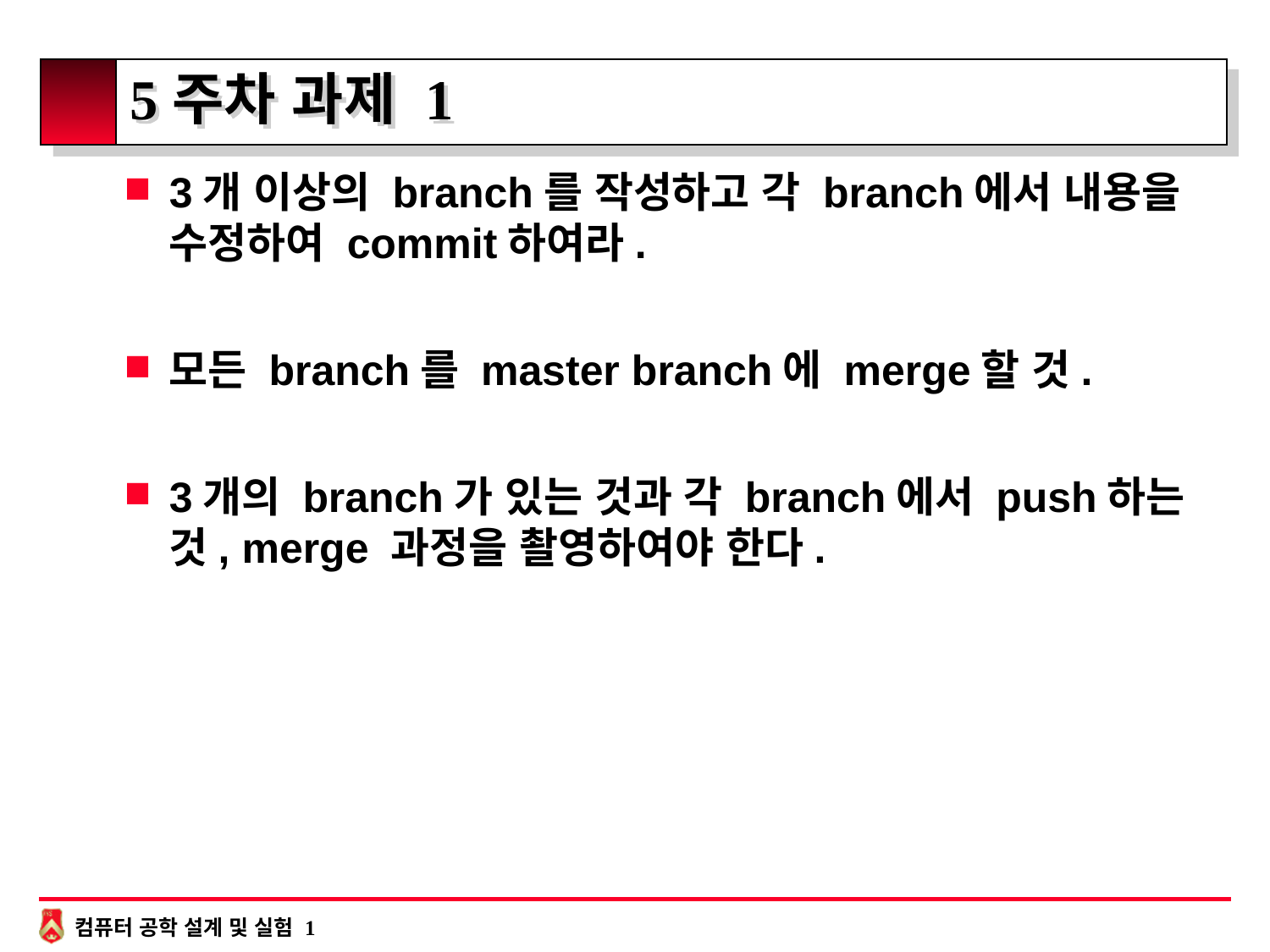

# 5주차 과제 1
3개 이상의 branch를 작성하고 각 branch에서 내용을 수정하여 commit하여라.

모든 branch를 master branch에 merge할 것.

3개의 branch가 있는 것과 각 branch에서 push하는 것, merge 과정을 촬영하여야 한다.